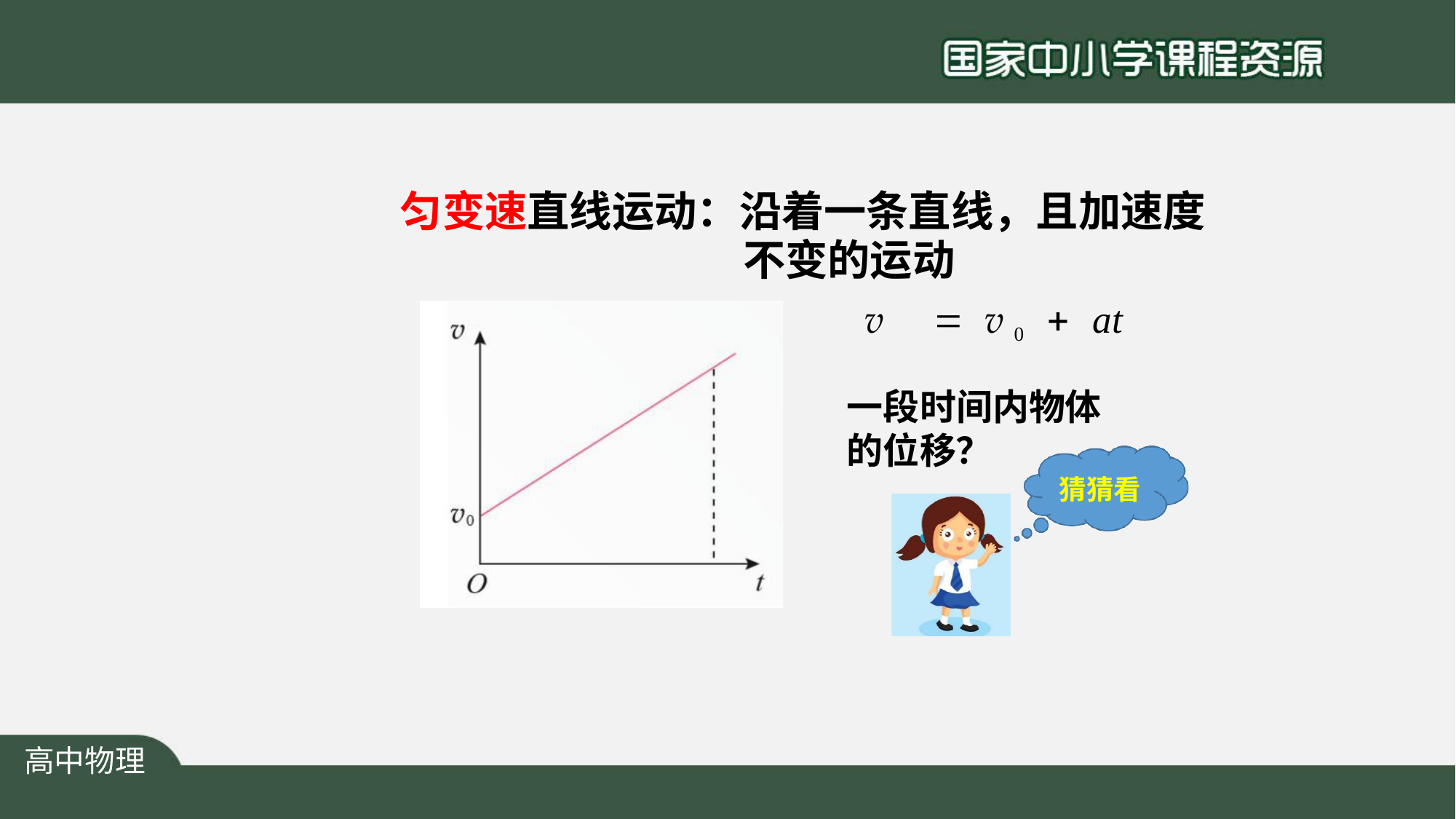

# 匀变速直线运动：沿着一条直线，且加速度
不变的运动
v	=	v 0	+	at
一段时间内物体 的位移？
猜猜看

高中物理